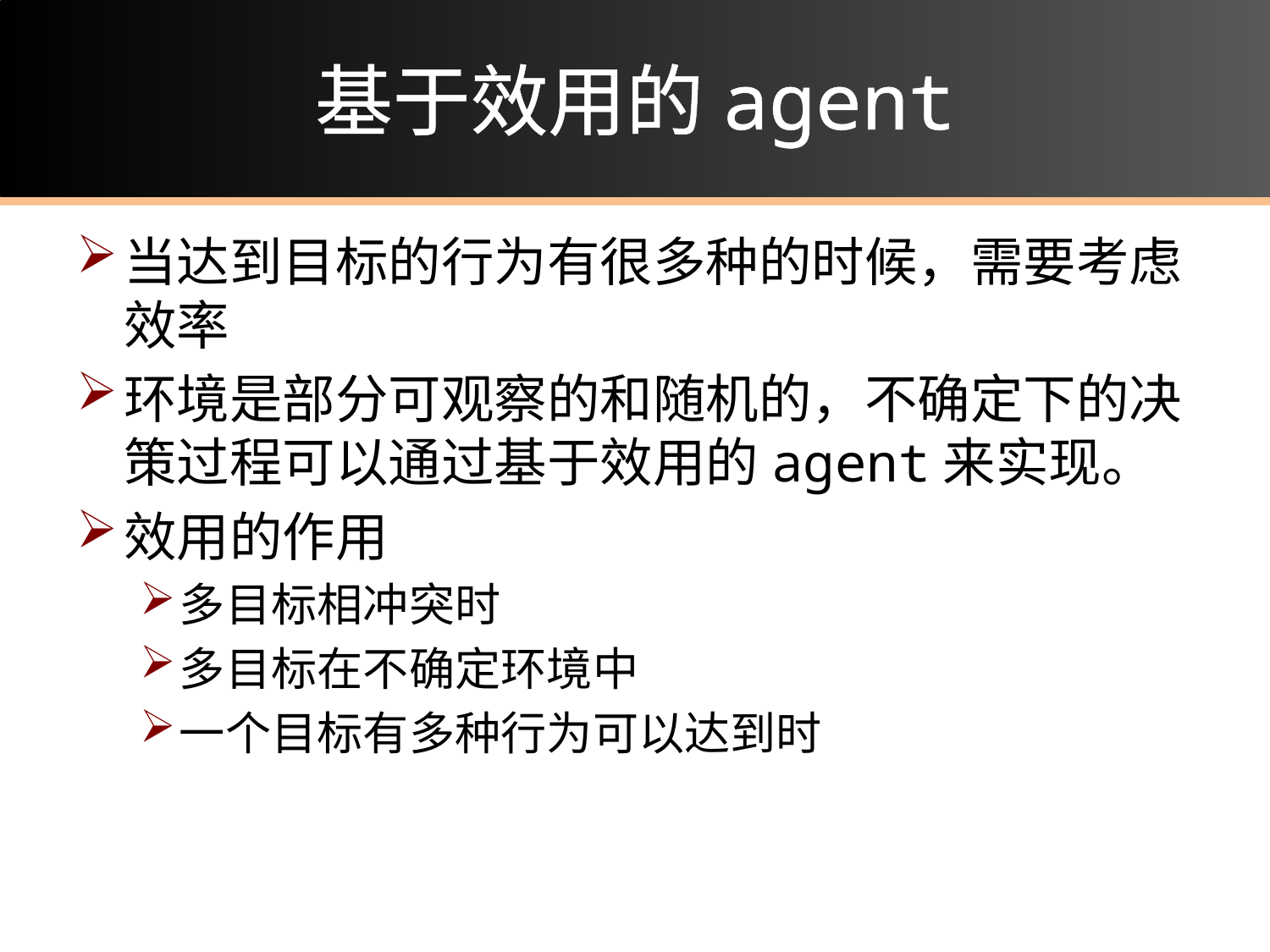

# 基于效用的agent
当达到目标的行为有很多种的时候，需要考虑效率
环境是部分可观察的和随机的，不确定下的决策过程可以通过基于效用的agent来实现。
效用的作用
多目标相冲突时
多目标在不确定环境中
一个目标有多种行为可以达到时